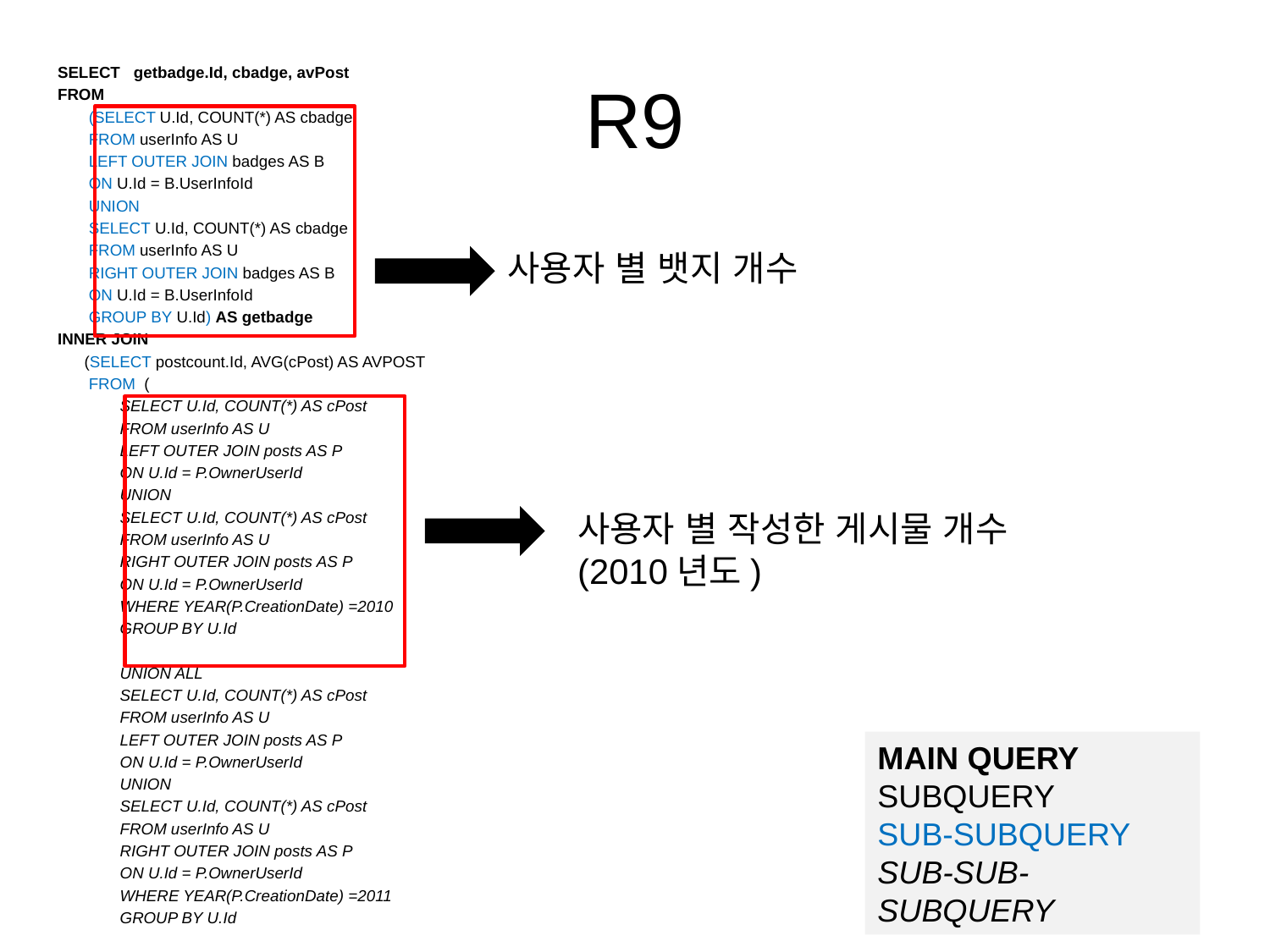

# R9
SELECT   getbadge.Id, cbadge, avPost
FROM
       (SELECT U.Id, COUNT(*) AS cbadge
       FROM userInfo AS U
       LEFT OUTER JOIN badges AS B
       ON U.Id = B.UserInfoId
       UNION
       SELECT U.Id, COUNT(*) AS cbadge
       FROM userInfo AS U
       RIGHT OUTER JOIN badges AS B
       ON U.Id = B.UserInfoId
       GROUP BY U.Id) AS getbadge
INNER JOIN
      (SELECT postcount.Id, AVG(cPost) AS AVPOST
       FROM  (
              SELECT U.Id, COUNT(*) AS cPost
              FROM userInfo AS U
              LEFT OUTER JOIN posts AS P
              ON U.Id = P.OwnerUserId
              UNION
              SELECT U.Id, COUNT(*) AS cPost
              FROM userInfo AS U
              RIGHT OUTER JOIN posts AS P
              ON U.Id = P.OwnerUserId
              WHERE YEAR(P.CreationDate) =2010
              GROUP BY U.Id

              UNION ALL
              SELECT U.Id, COUNT(*) AS cPost
              FROM userInfo AS U
              LEFT OUTER JOIN posts AS P
              ON U.Id = P.OwnerUserId
              UNION
              SELECT U.Id, COUNT(*) AS cPost
              FROM userInfo AS U
              RIGHT OUTER JOIN posts AS P
              ON U.Id = P.OwnerUserId
              WHERE YEAR(P.CreationDate) =2011
              GROUP BY U.Id

사용자 별 뱃지 개수

사용자 별 작성한 게시물 개수(2010년도)

MAIN QUERY
SUBQUERY
SUB-SUBQUERY
SUB-SUB-SUBQUERY